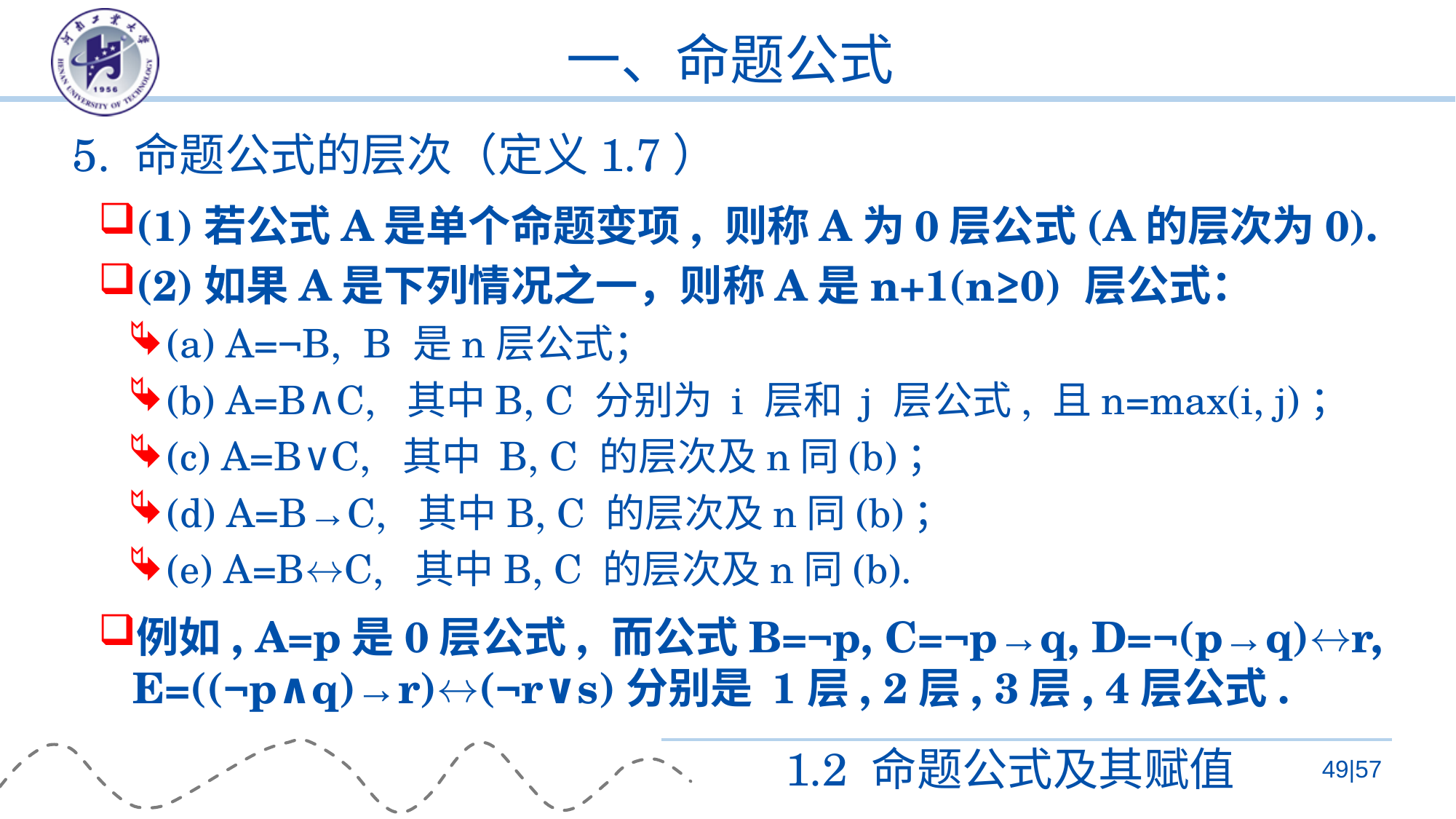

# 一、命题公式
5. 命题公式的层次（定义1.7）
(1)若公式A是单个命题变项, 则称A为0层公式(A的层次为0).
(2)如果A是下列情况之一，则称A是n+1(n≥0) 层公式：
(a) A=¬B,  B 是n层公式；
(b) A=B∧C,  其中B, C 分别为 i 层和 j 层公式, 且n=max(i, j)；
(c) A=B∨C,  其中 B, C 的层次及n同(b)；
(d) A=B→C,  其中B, C 的层次及n同(b)；
(e) A=B↔C,  其中B, C 的层次及n同(b).
例如, A=p是0层公式, 而公式B=¬p, C=¬p→q, D=¬(p→q)↔r, E=((¬p∧q)→r)↔(¬r∨s)分别是 1层, 2层, 3层, 4层公式.
1.2 命题公式及其赋值
49|57